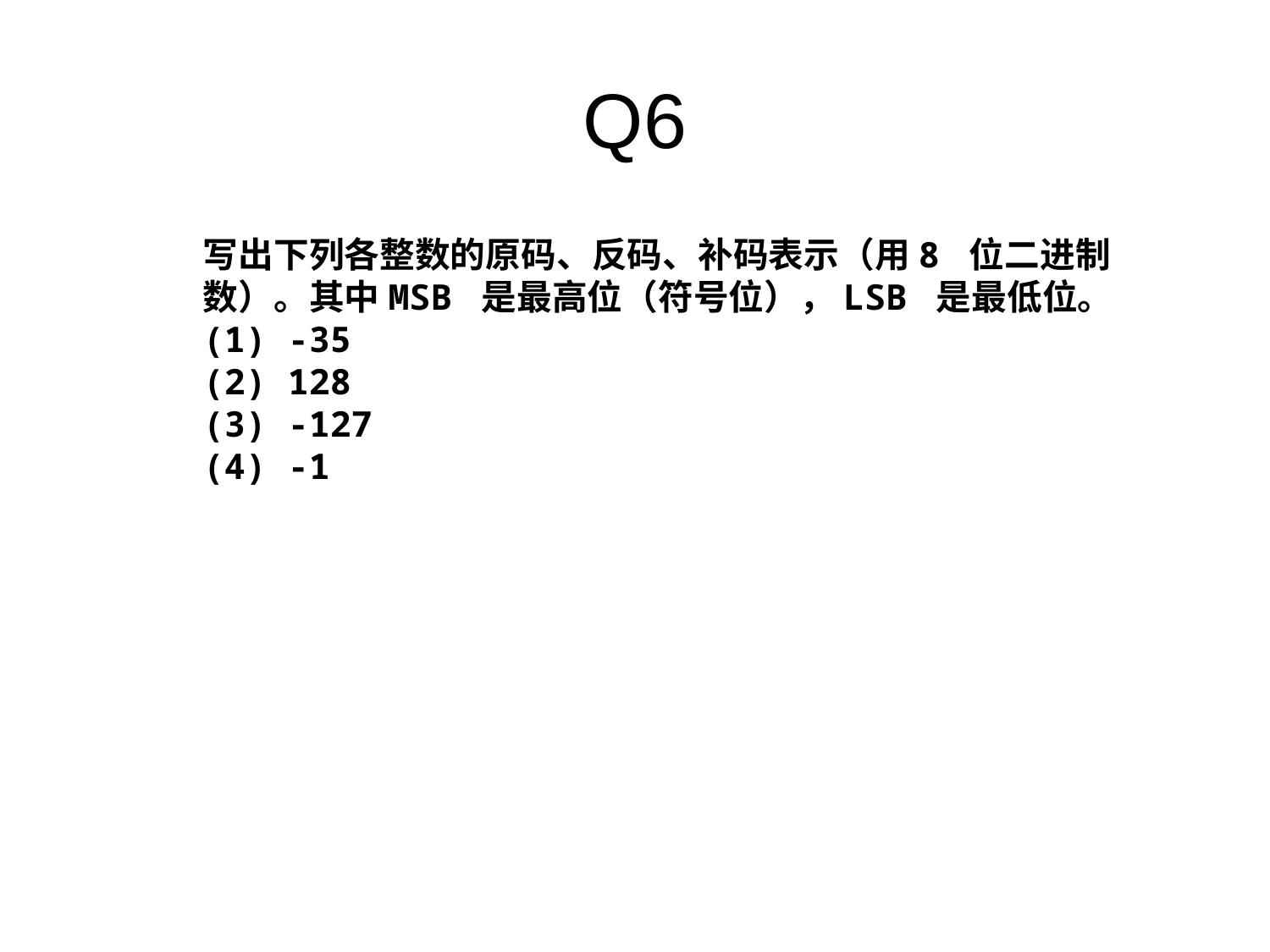

# Q6
写出下列各整数的原码、反码、补码表示（用8 位二进制数）。其中MSB 是最高位（符号位），LSB 是最低位。
(1) -35
(2) 128
(3) -127
(4) -1